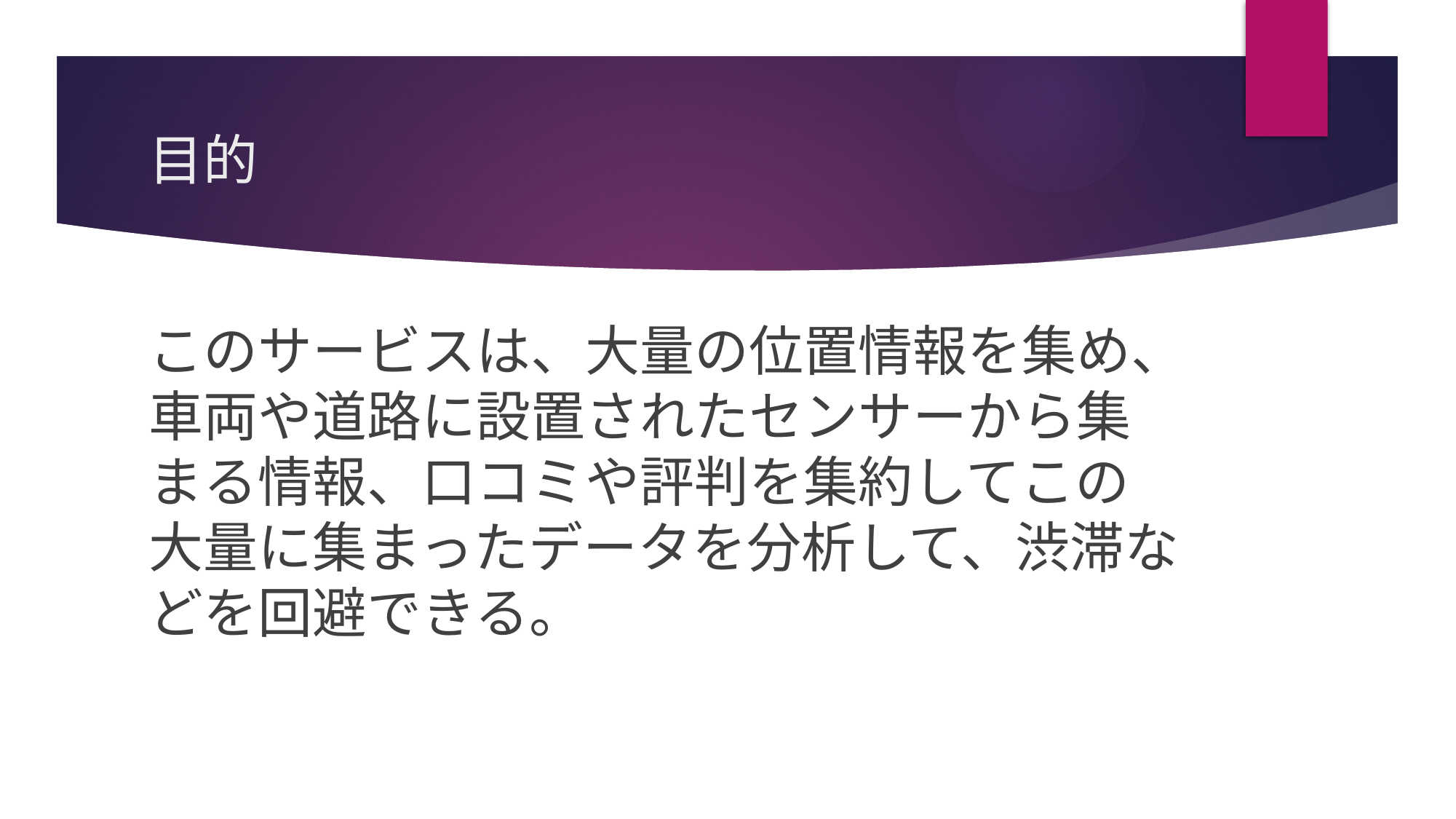

# 目的
このサービスは、大量の位置情報を集め、車両や道路に設置されたセンサーから集まる情報、口コミや評判を集約してこの大量に集まったデータを分析して、渋滞などを回避できる。